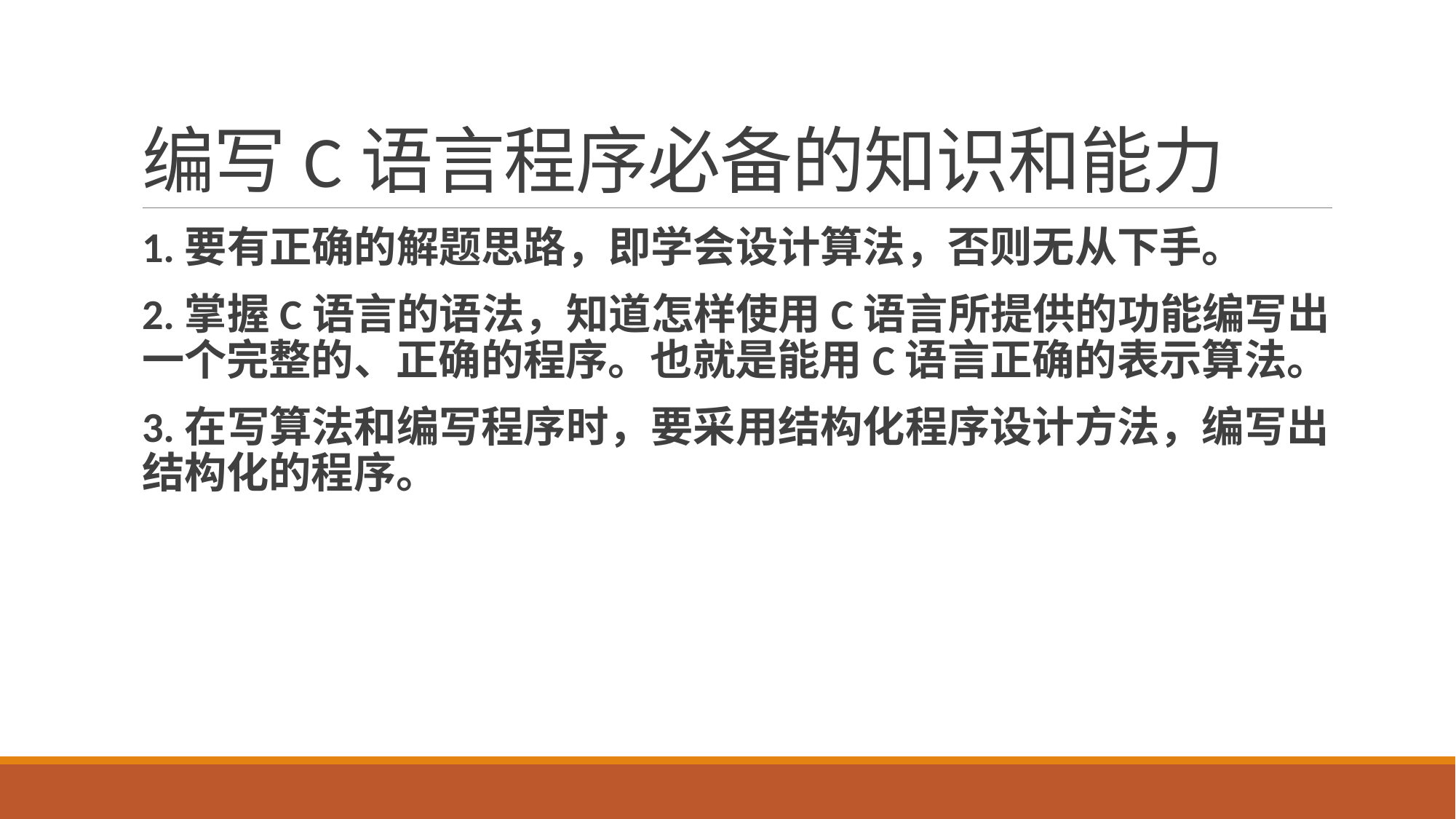

# 编写C语言程序必备的知识和能力
1.要有正确的解题思路，即学会设计算法，否则无从下手。
2.掌握C语言的语法，知道怎样使用C语言所提供的功能编写出一个完整的、正确的程序。也就是能用C语言正确的表示算法。
3.在写算法和编写程序时，要采用结构化程序设计方法，编写出结构化的程序。